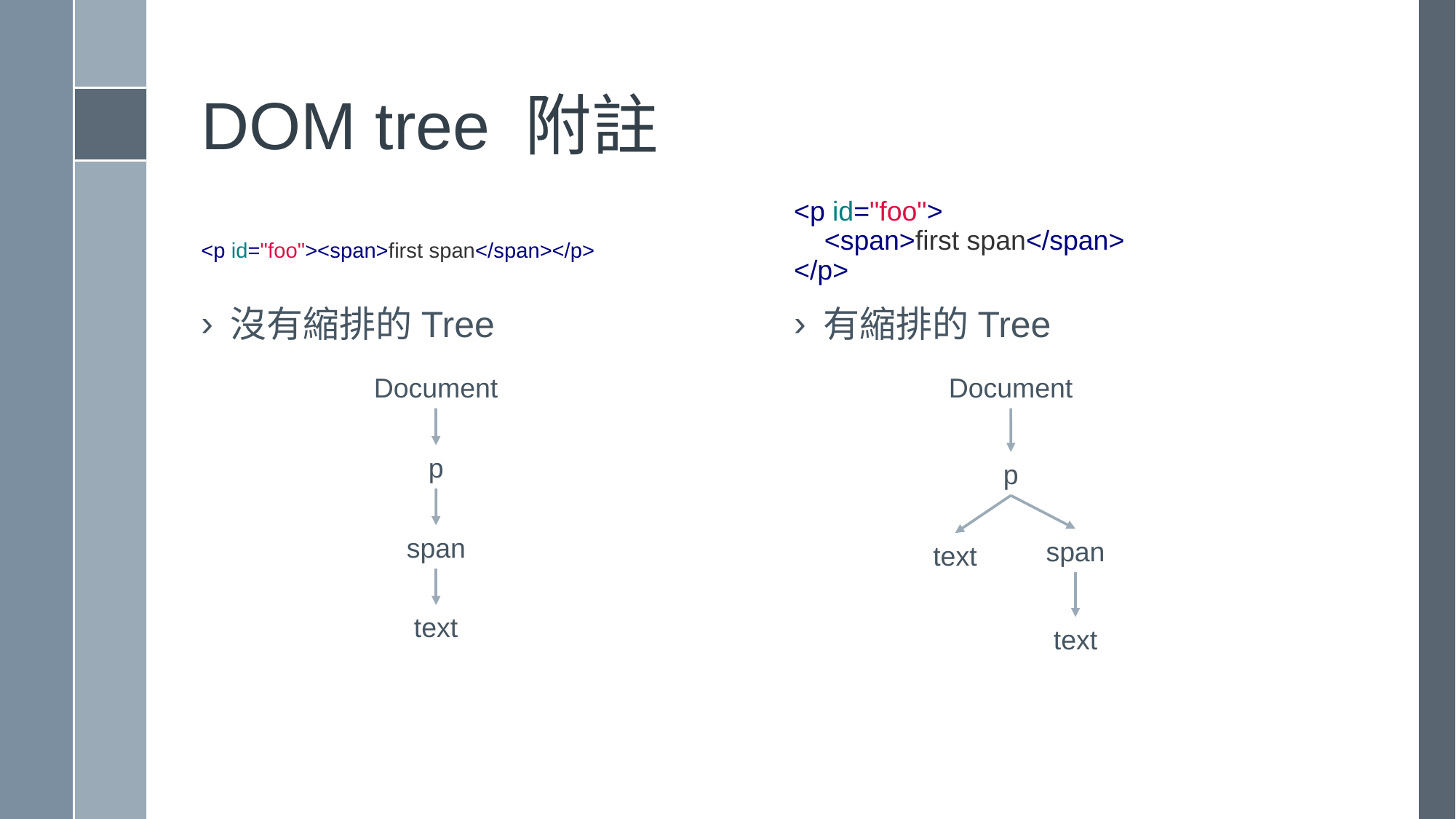

# DOM tree 附註
<p id="foo"><span>first span</span></p>

<p id="foo">
    <span>first span</span>
</p>
有縮排的Tree
沒有縮排的Tree
Document
Document
p
p
span
span
text
text
text